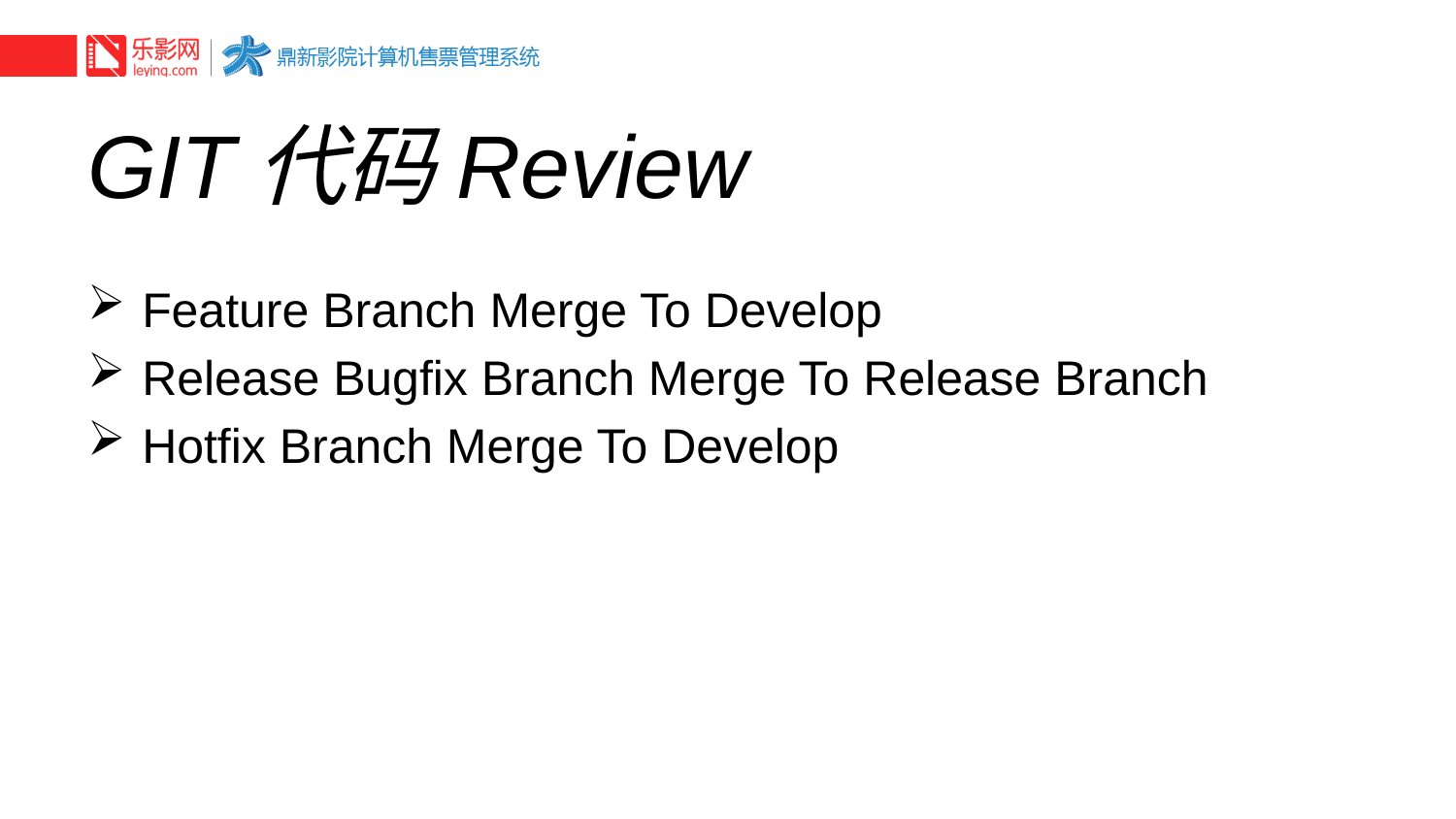

# GIT代码Review
Feature Branch Merge To Develop
Release Bugfix Branch Merge To Release Branch
Hotfix Branch Merge To Develop